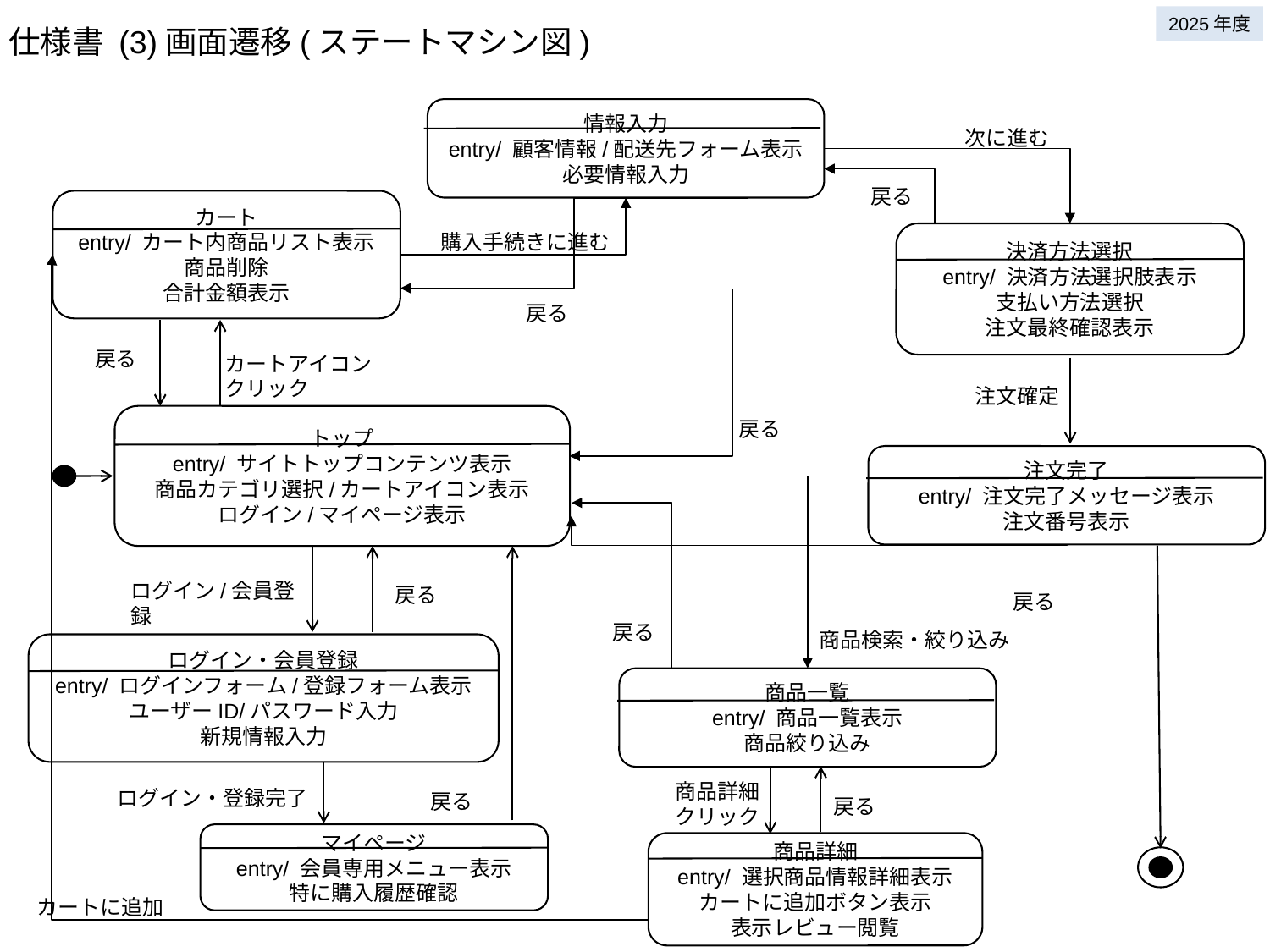

仕様書 (3)画面遷移(ステートマシン図)
情報入力
entry/ 顧客情報/配送先フォーム表示
必要情報入力
次に進む
戻る
カート
entry/ カート内商品リスト表示
商品削除
合計金額表示
購入手続きに進む
決済方法選択
entry/ 決済方法選択肢表示
支払い方法選択
注文最終確認表示
戻る
戻る
カートアイコンクリック
注文確定
トップ
entry/ サイトトップコンテンツ表示
商品カテゴリ選択/カートアイコン表示
ログイン/マイページ表示
戻る
注文完了
entry/ 注文完了メッセージ表示
注文番号表示

ログイン/会員登録
戻る
戻る
戻る
商品検索・絞り込み
ログイン・会員登録
entry/ ログインフォーム/登録フォーム表示
ユーザーID/パスワード入力
新規情報入力
商品一覧
entry/ 商品一覧表示
商品絞り込み
商品詳細クリック
ログイン・登録完了
戻る
戻る
マイページ
entry/ 会員専用メニュー表示
特に購入履歴確認
商品詳細
entry/ 選択商品情報詳細表示
カートに追加ボタン表示
表示レビュー閲覧

カートに追加